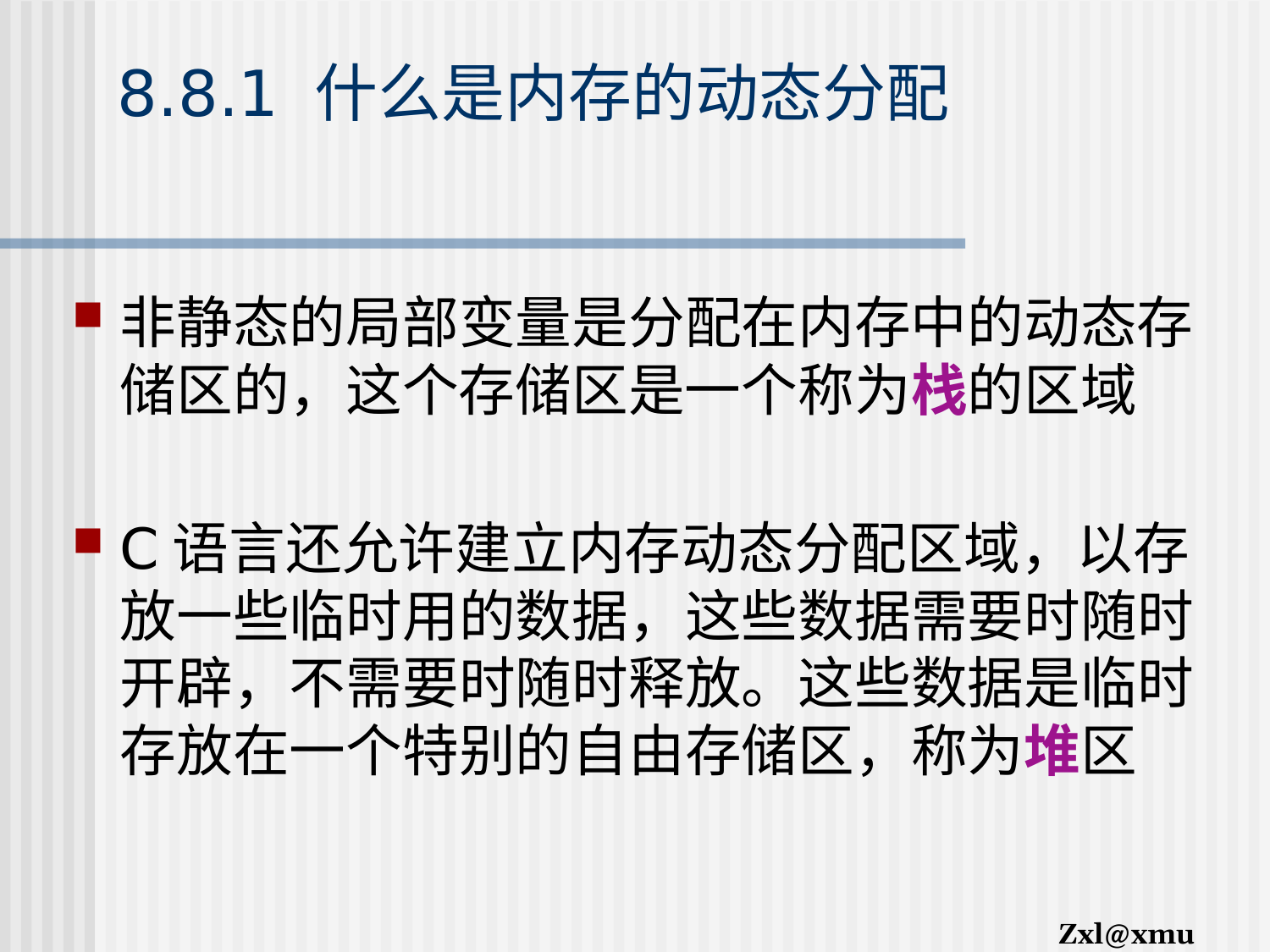

# 8.8.1 什么是内存的动态分配
非静态的局部变量是分配在内存中的动态存储区的，这个存储区是一个称为栈的区域

C语言还允许建立内存动态分配区域，以存放一些临时用的数据，这些数据需要时随时开辟，不需要时随时释放。这些数据是临时存放在一个特别的自由存储区，称为堆区